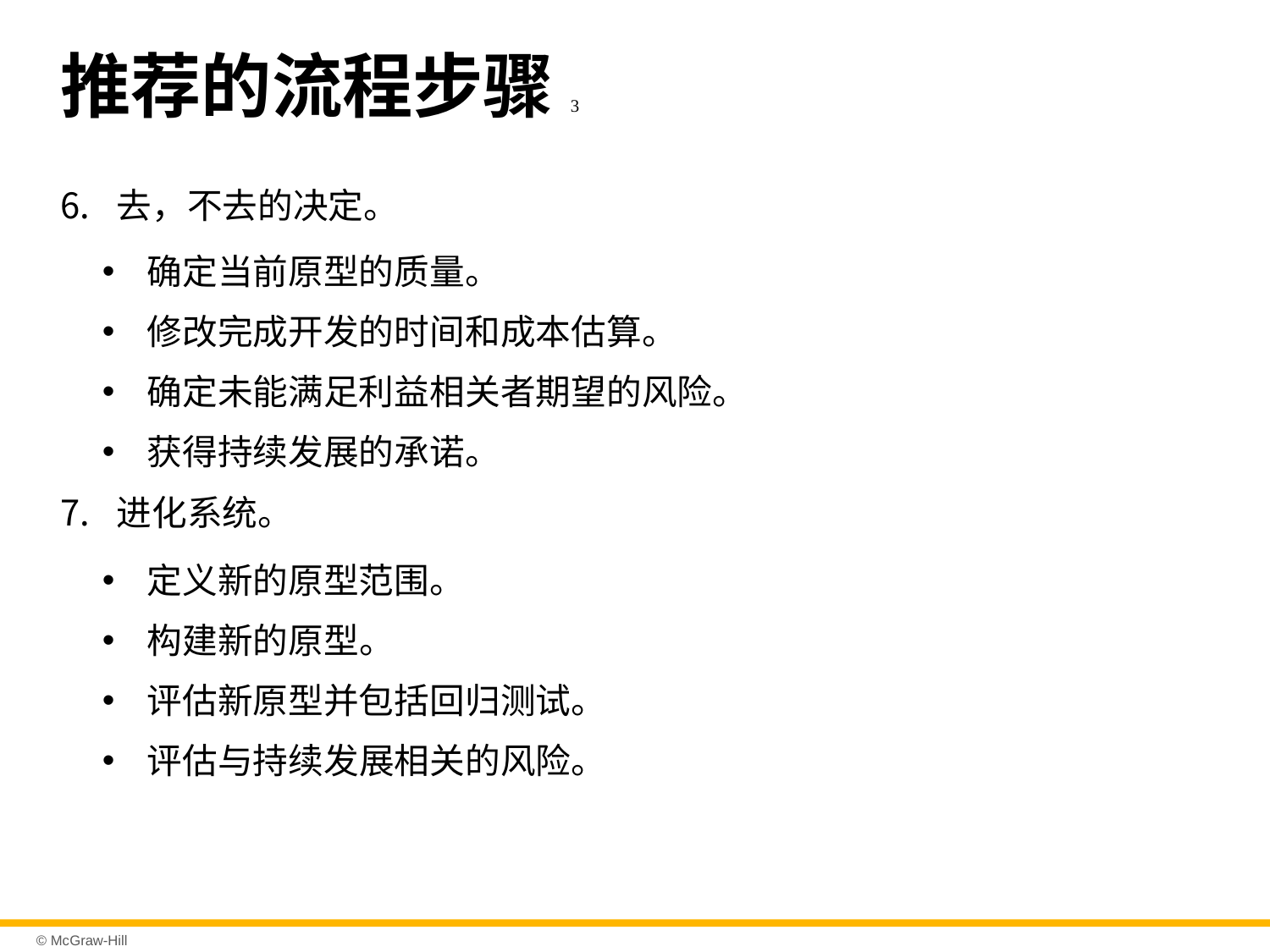

# 推荐的流程步骤3
去，不去的决定。
确定当前原型的质量。
修改完成开发的时间和成本估算。
确定未能满足利益相关者期望的风险。
获得持续发展的承诺。
进化系统。
定义新的原型范围。
构建新的原型。
评估新原型并包括回归测试。
评估与持续发展相关的风险。
20